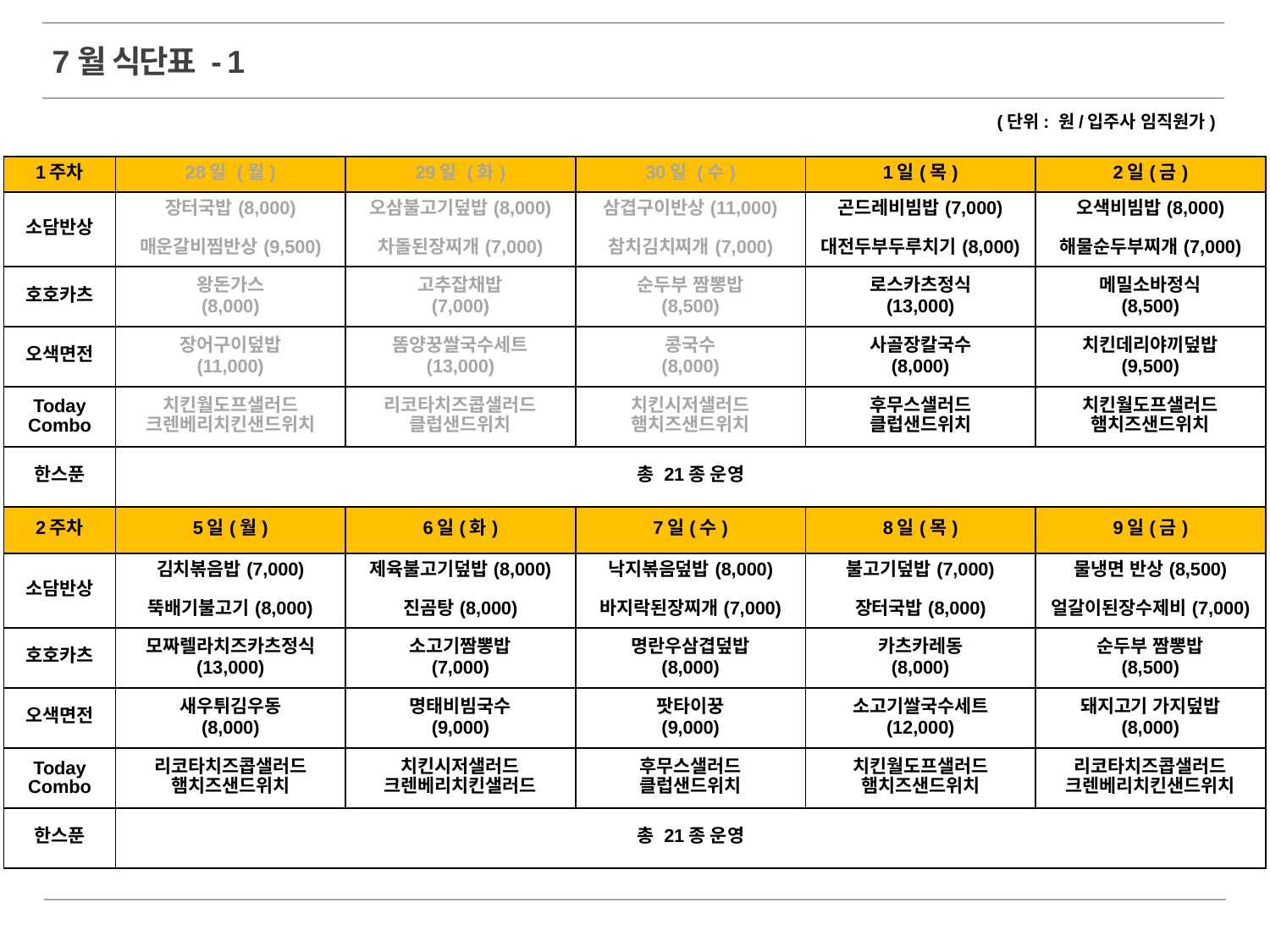

7월 식단표 - 1
(단위: 원/입주사 임직원가)
| 1주차 | 28일 (월) | 29일 (화) | 30일 (수) | 1일(목) | 2일(금) |
| --- | --- | --- | --- | --- | --- |
| 소담반상 | 장터국밥(8,000) 매운갈비찜반상(9,500) | 오삼불고기덮밥(8,000) 차돌된장찌개(7,000) | 삼겹구이반상(11,000) 참치김치찌개(7,000) | 곤드레비빔밥(7,000) 대전두부두루치기(8,000) | 오색비빔밥(8,000) 해물순두부찌개(7,000) |
| 호호카츠 | 왕돈가스 (8,000) | 고추잡채밥 (7,000) | 순두부 짬뽕밥 (8,500) | 로스카츠정식 (13,000) | 메밀소바정식 (8,500) |
| 오색면전 | 장어구이덮밥 (11,000) | 똠양꿍쌀국수세트 (13,000) | 콩국수 (8,000) | 사골장칼국수 (8,000) | 치킨데리야끼덮밥 (9,500) |
| Today Combo | 치킨월도프샐러드 크렌베리치킨샌드위치 | 리코타치즈콥샐러드 클럽샌드위치 | 치킨시저샐러드 햄치즈샌드위치 | 후무스샐러드 클럽샌드위치 | 치킨월도프샐러드 햄치즈샌드위치 |
| 한스푼 | 총 21종 운영 |  |  |  |  |
| 2주차 | 5일(월) | 6일(화) | 7일(수) | 8일(목) | 9일(금) |
| 소담반상 | 김치볶음밥(7,000) 뚝배기불고기(8,000) | 제육불고기덮밥(8,000) 진곰탕(8,000) | 낙지볶음덮밥(8,000) 바지락된장찌개(7,000) | 불고기덮밥(7,000) 장터국밥(8,000) | 물냉면 반상(8,500) 얼갈이된장수제비(7,000) |
| 호호카츠 | 모짜렐라치즈카츠정식 (13,000) | 소고기짬뽕밥 (7,000) | 명란우삼겹덮밥 (8,000) | 카츠카레동 (8,000) | 순두부 짬뽕밥 (8,500) |
| 오색면전 | 새우튀김우동 (8,000) | 명태비빔국수 (9,000) | 팟타이꿍 (9,000) | 소고기쌀국수세트 (12,000) | 돼지고기 가지덮밥 (8,000) |
| Today Combo | 리코타치즈콥샐러드 햄치즈샌드위치 | 치킨시저샐러드 크렌베리치킨샐러드 | 후무스샐러드 클럽샌드위치 | 치킨월도프샐러드 햄치즈샌드위치 | 리코타치즈콥샐러드 크렌베리치킨샌드위치 |
| 한스푼 | 총 21종 운영 |  |  |  |  |